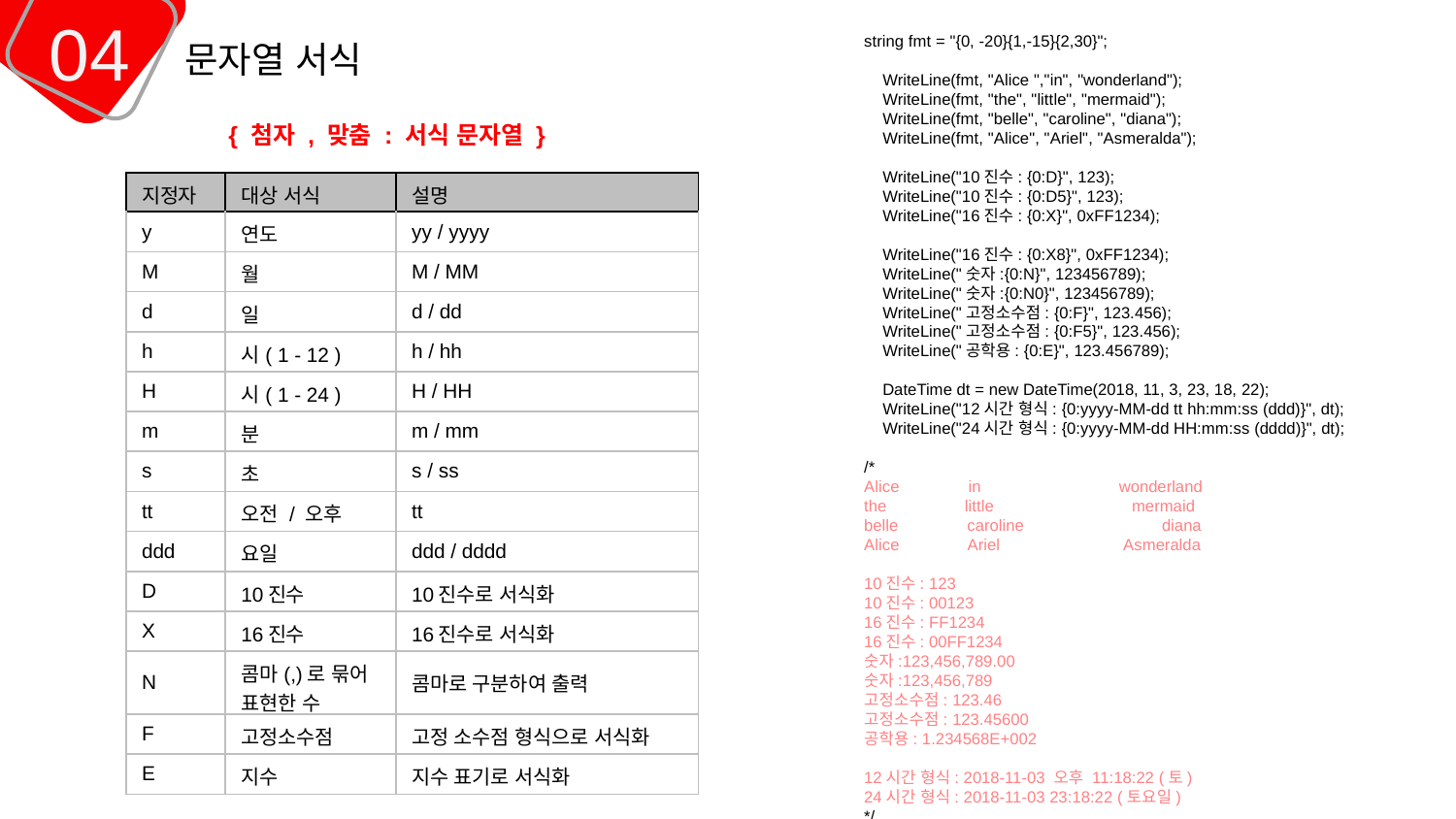

04
string fmt = "{0, -20}{1,-15}{2,30}";

    WriteLine(fmt, "Alice ","in", "wonderland");
    WriteLine(fmt, "the", "little", "mermaid");
    WriteLine(fmt, "belle", "caroline", "diana");
    WriteLine(fmt, "Alice", "Ariel", "Asmeralda");

    WriteLine("10진수: {0:D}", 123);
    WriteLine("10진수: {0:D5}", 123);
    WriteLine("16진수: {0:X}", 0xFF1234);
    WriteLine("16진수: {0:X8}", 0xFF1234);
    WriteLine("숫자:{0:N}", 123456789);
    WriteLine("숫자:{0:N0}", 123456789);
    WriteLine("고정소수점: {0:F}", 123.456);
    WriteLine("고정소수점: {0:F5}", 123.456);
    WriteLine("공학용: {0:E}", 123.456789);

    DateTime dt = new DateTime(2018, 11, 3, 23, 18, 22);
    WriteLine("12시간 형식: {0:yyyy-MM-dd tt hh:mm:ss (ddd)}", dt);
    WriteLine("24시간 형식: {0:yyyy-MM-dd HH:mm:ss (dddd)}", dt);

/*
Alice               in                              wonderland
the                 little                              mermaid
belle               caroline                              diana
Alice               Ariel                           Asmeralda

10진수: 123
10진수: 00123
16진수: FF1234
16진수: 00FF1234
숫자:123,456,789.00
숫자:123,456,789
고정소수점: 123.46
고정소수점: 123.45600
공학용: 1.234568E+002

12시간 형식: 2018-11-03 오후 11:18:22 (토)
24시간 형식: 2018-11-03 23:18:22 (토요일)
*/
문자열 서식
{ 첨자 , 맞춤 : 서식 문자열 }
| 지정자 | 대상 서식 | 설명 |
| --- | --- | --- |
| y | 연도 | yy / yyyy |
| M | 월 | M / MM |
| d | 일 | d / dd |
| h | 시( 1 - 12 ) | h / hh |
| H | 시( 1 - 24 ) | H / HH |
| m | 분 | m / mm |
| s | 초 | s / ss |
| tt | 오전 / 오후 | tt |
| ddd | 요일 | ddd / dddd |
| D | 10진수 | 10진수로 서식화 |
| X | 16진수 | 16진수로 서식화 |
| N | 콤마(,)로 묶어 표현한 수 | 콤마로 구분하여 출력 |
| F | 고정소수점 | 고정 소수점 형식으로 서식화 |
| E | 지수 | 지수 표기로 서식화 |